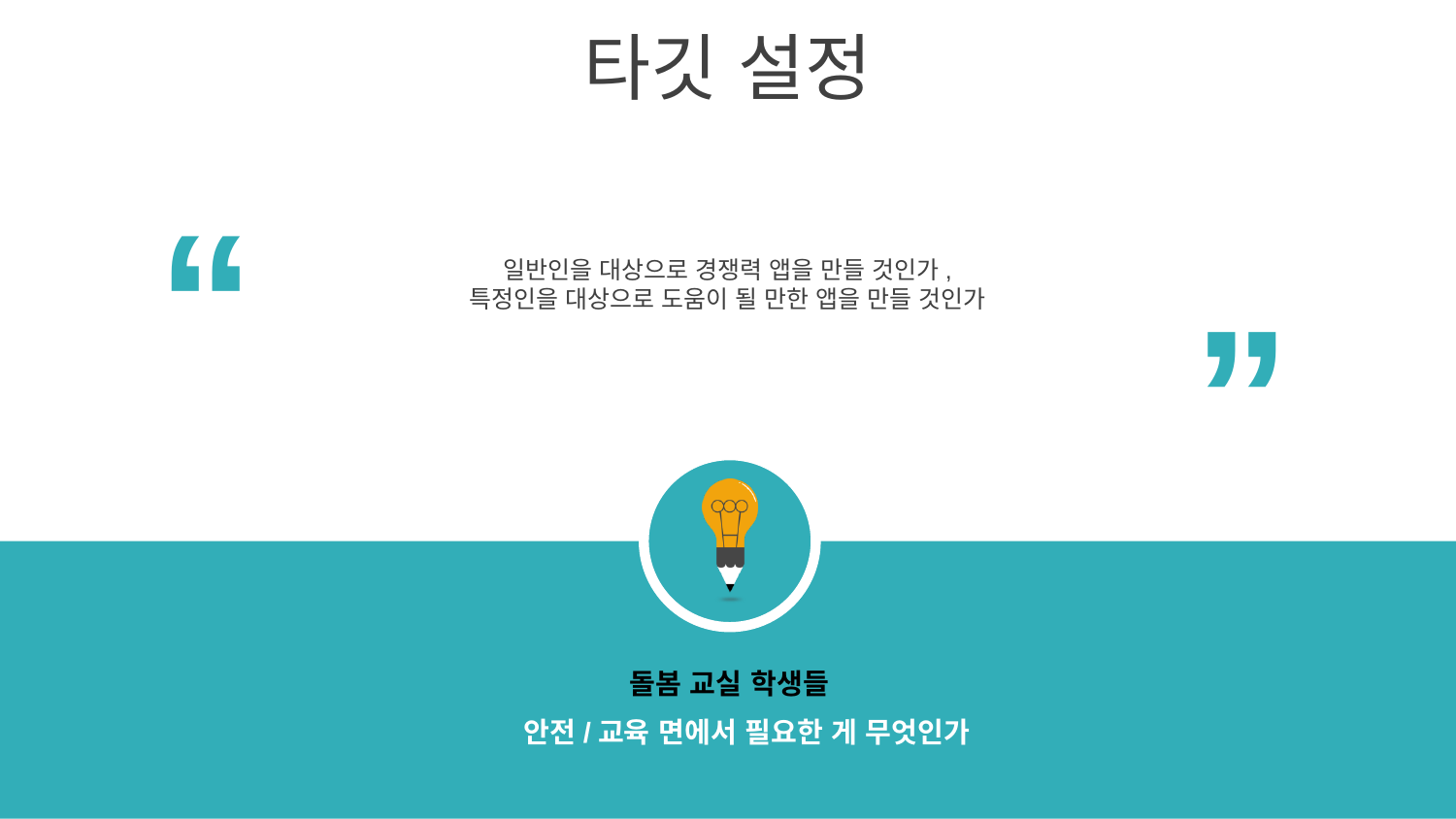

타깃 설정
“
“
일반인을 대상으로 경쟁력 앱을 만들 것인가,
특정인을 대상으로 도움이 될 만한 앱을 만들 것인가
돌봄 교실 학생들
안전/교육 면에서 필요한 게 무엇인가